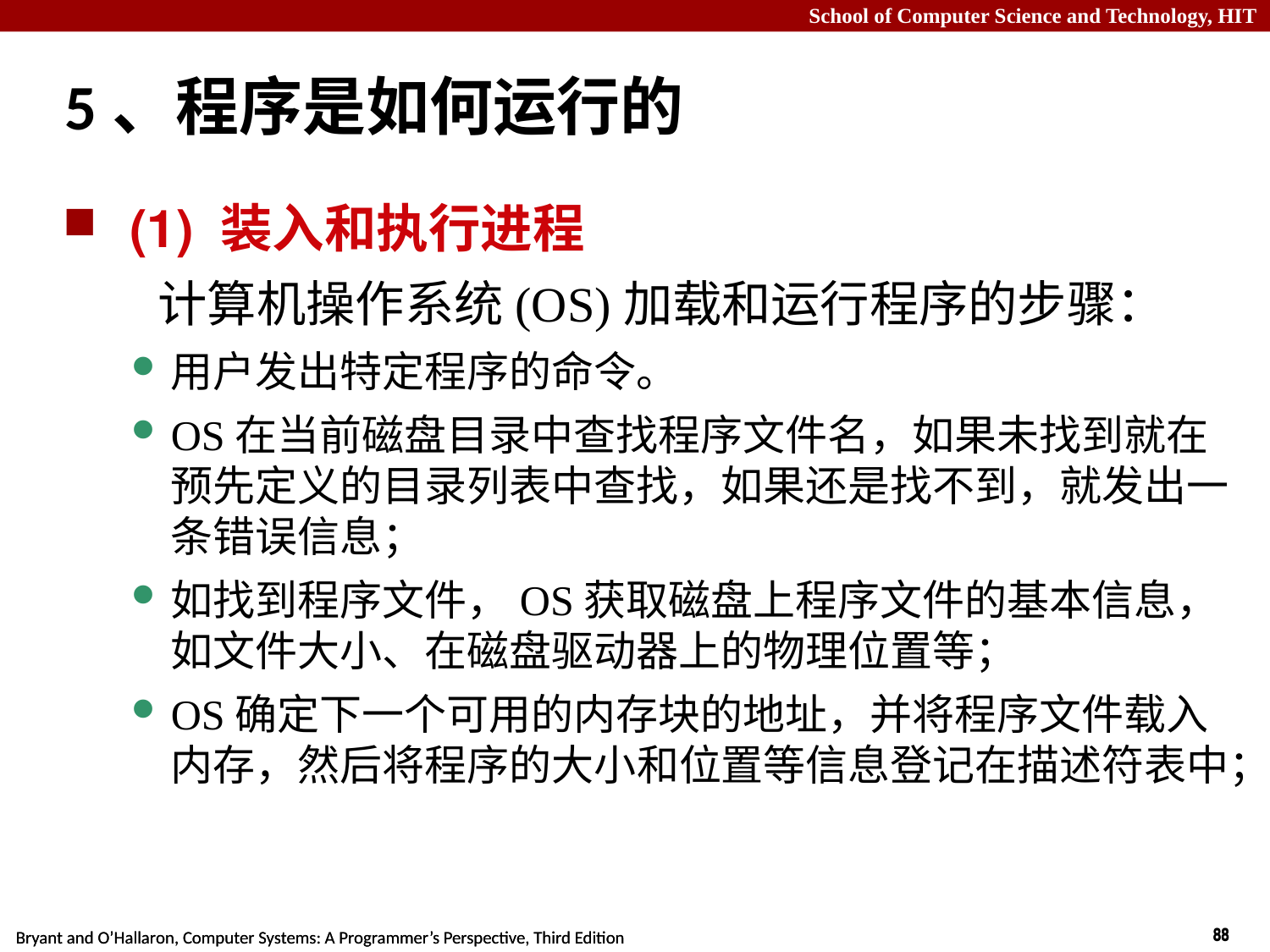

# 5、程序是如何运行的
 (1) 装入和执行进程
       计算机操作系统(OS)加载和运行程序的步骤：
用户发出特定程序的命令。
OS在当前磁盘目录中查找程序文件名，如果未找到就在预先定义的目录列表中查找，如果还是找不到，就发出一条错误信息；
如找到程序文件，OS获取磁盘上程序文件的基本信息，如文件大小、在磁盘驱动器上的物理位置等；
OS确定下一个可用的内存块的地址，并将程序文件载入内存，然后将程序的大小和位置等信息登记在描述符表中；